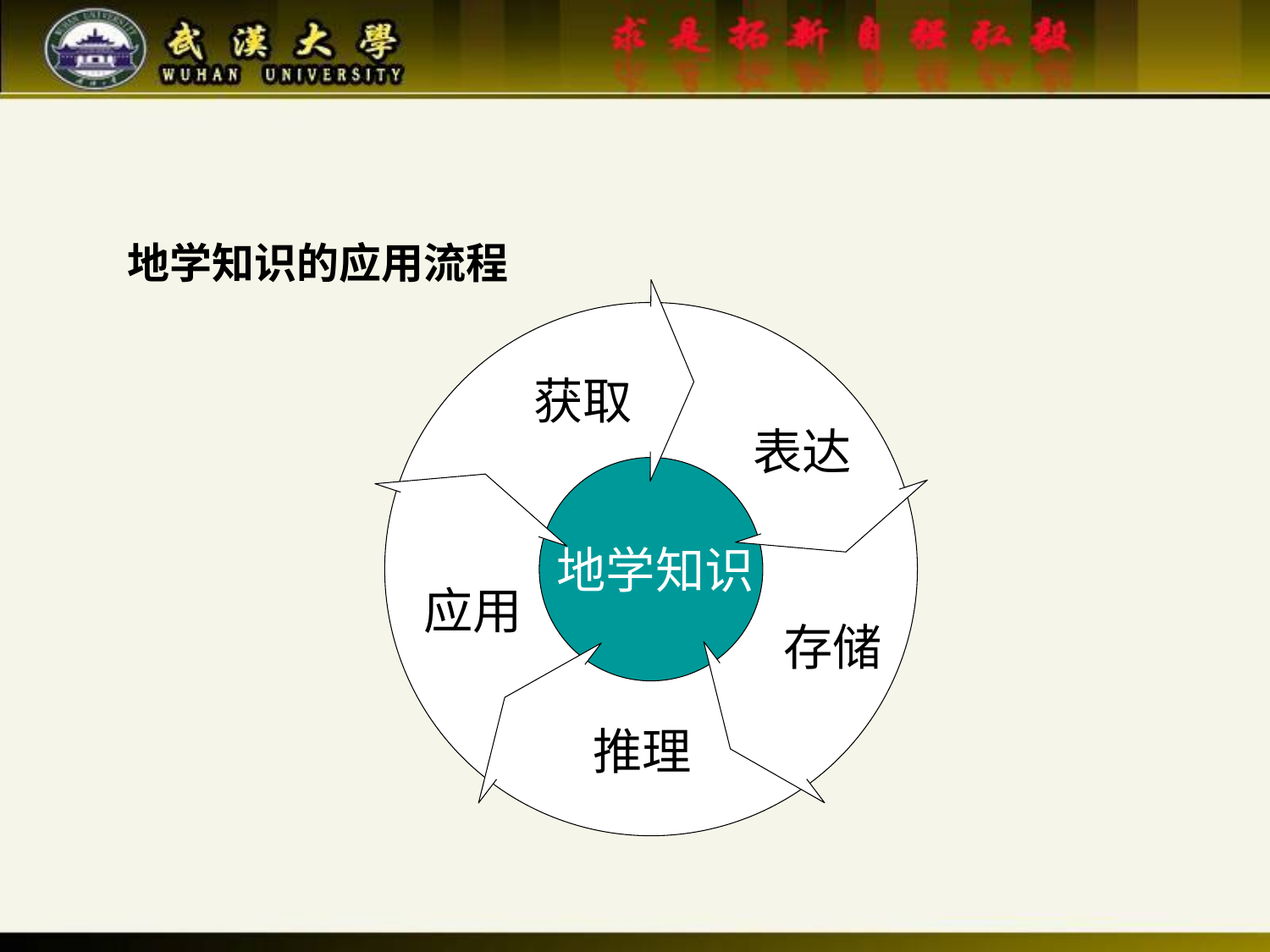

地学知识的应用流程

获取

表达

地学知识

应用

存储

推理